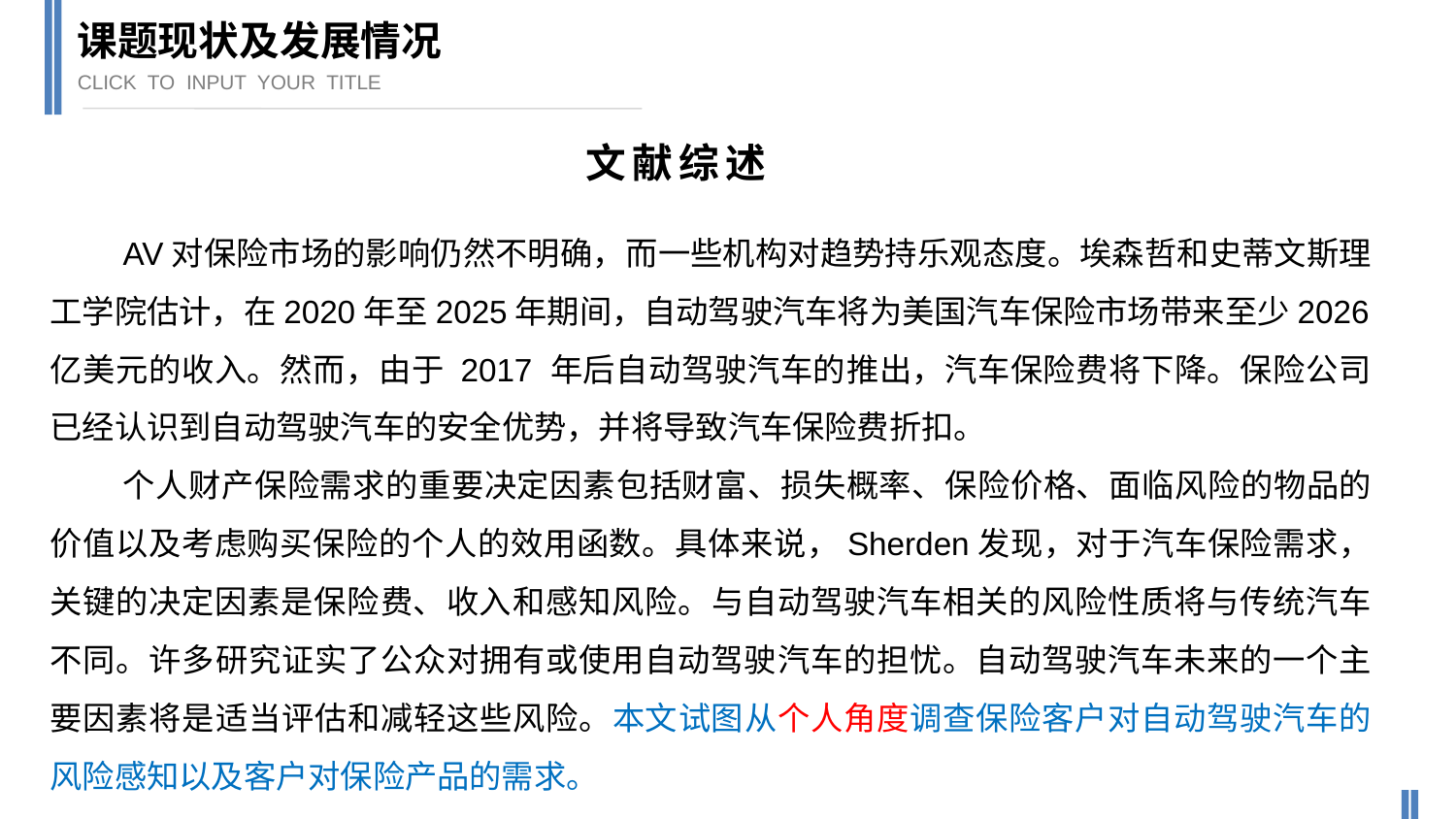

课题现状及发展情况
CLICK  TO  INPUT  YOUR  TITLE
文献综述
AV对保险市场的影响仍然不明确，而一些机构对趋势持乐观态度。埃森哲和史蒂文斯理工学院估计，在2020年至2025年期间，自动驾驶汽车将为美国汽车保险市场带来至少2026亿美元的收入。然而，由于 2017 年后自动驾驶汽车的推出，汽车保险费将下降。保险公司已经认识到自动驾驶汽车的安全优势，并将导致汽车保险费折扣。
个人财产保险需求的重要决定因素包括财富、损失概率、保险价格、面临风险的物品的价值以及考虑购买保险的个人的效用函数。具体来说，Sherden发现，对于汽车保险需求，关键的决定因素是保险费、收入和感知风险。与自动驾驶汽车相关的风险性质将与传统汽车不同。许多研究证实了公众对拥有或使用自动驾驶汽车的担忧。自动驾驶汽车未来的一个主要因素将是适当评估和减轻这些风险。本文试图从个人角度调查保险客户对自动驾驶汽车的风险感知以及客户对保险产品的需求。